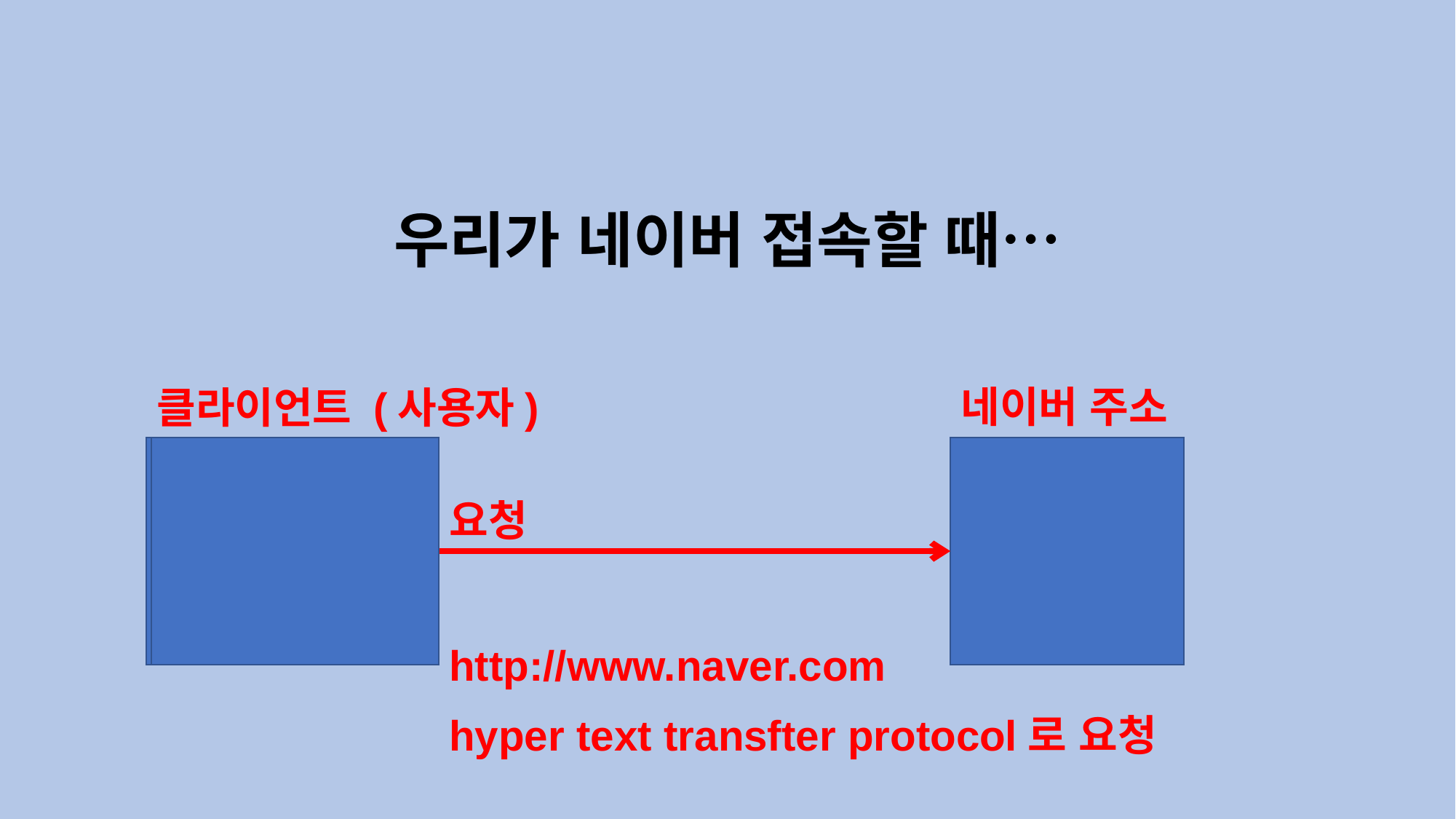

# 우리가 네이버 접속할 때…
네이버 주소
클라이언트 (사용자)

요청
http://www.naver.com
hyper text transfter protocol로 요청